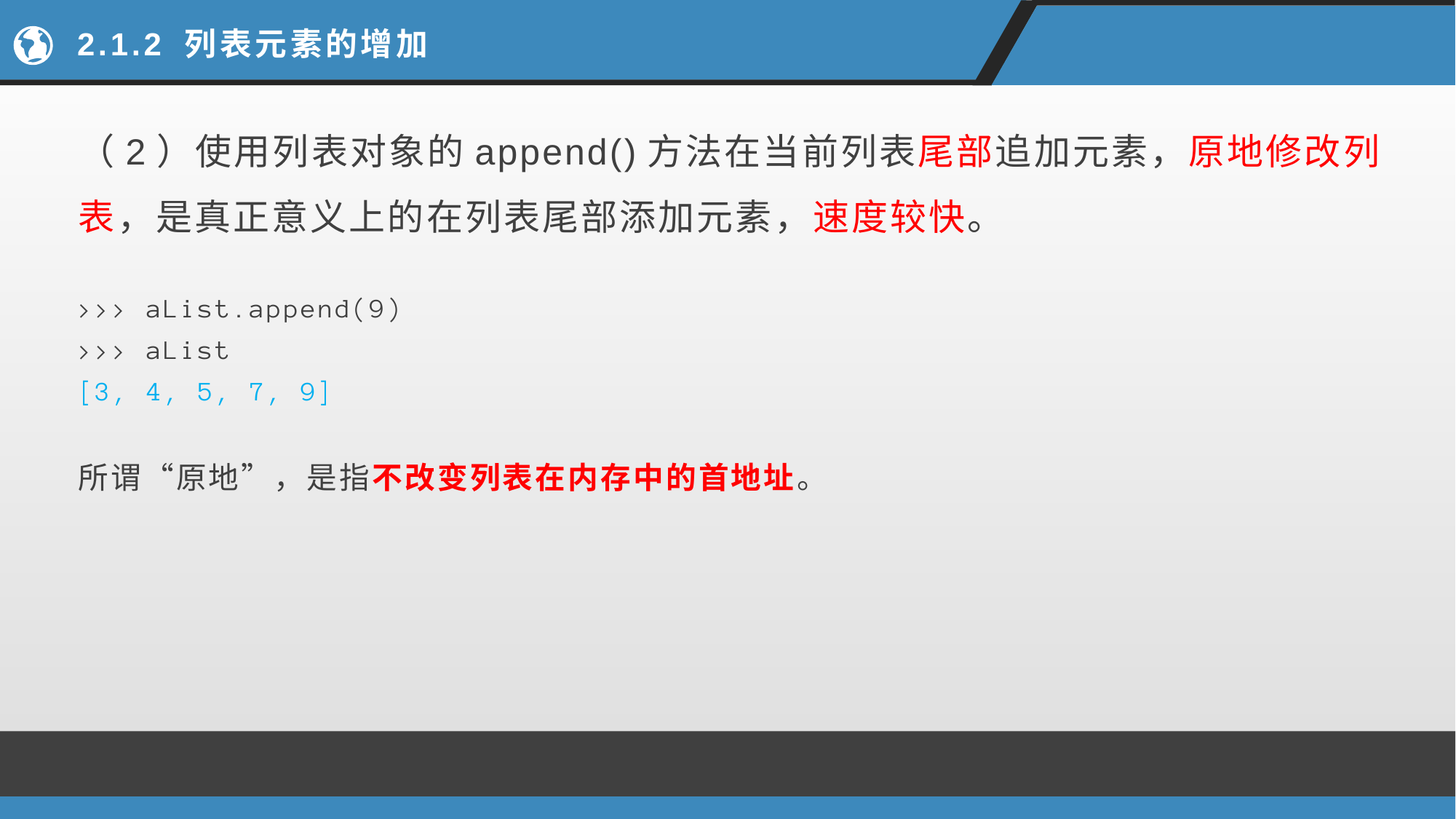

# 2.1.2 列表元素的增加

（2）使用列表对象的append()方法在当前列表尾部追加元素，原地修改列表，是真正意义上的在列表尾部添加元素，速度较快。

>>> aList.append(9)
>>> aList
[3, 4, 5, 7, 9]

所谓“原地”，是指不改变列表在内存中的首地址。